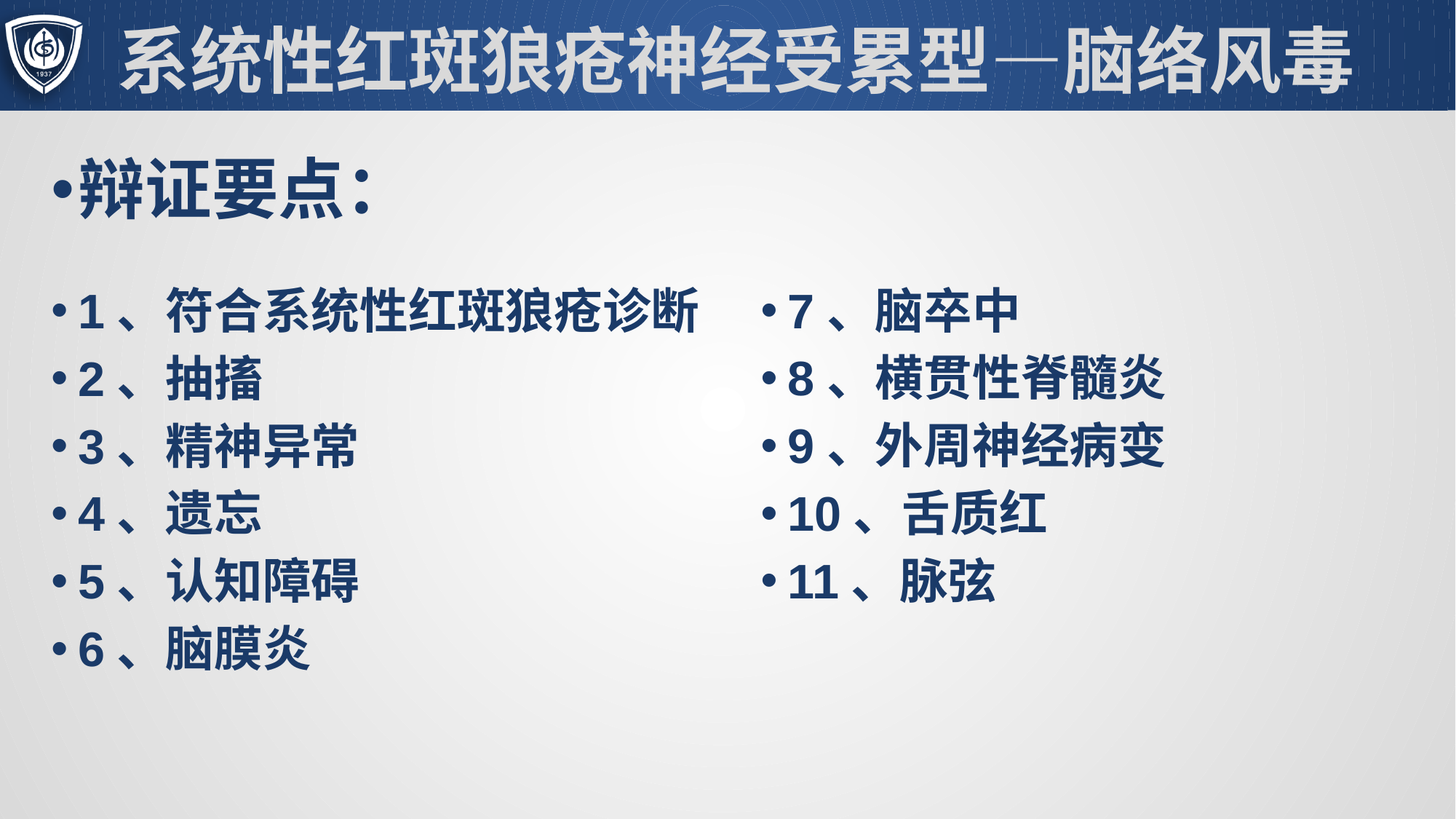

# 系统性红斑狼疮神经受累型—脑络风毒
辩证要点：

7、脑卒中
8、横贯性脊髓炎
9、外周神经病变
10、舌质红
11、脉弦
1、符合系统性红斑狼疮诊断
2、抽搐
3、精神异常
4、遗忘
5、认知障碍
6、脑膜炎